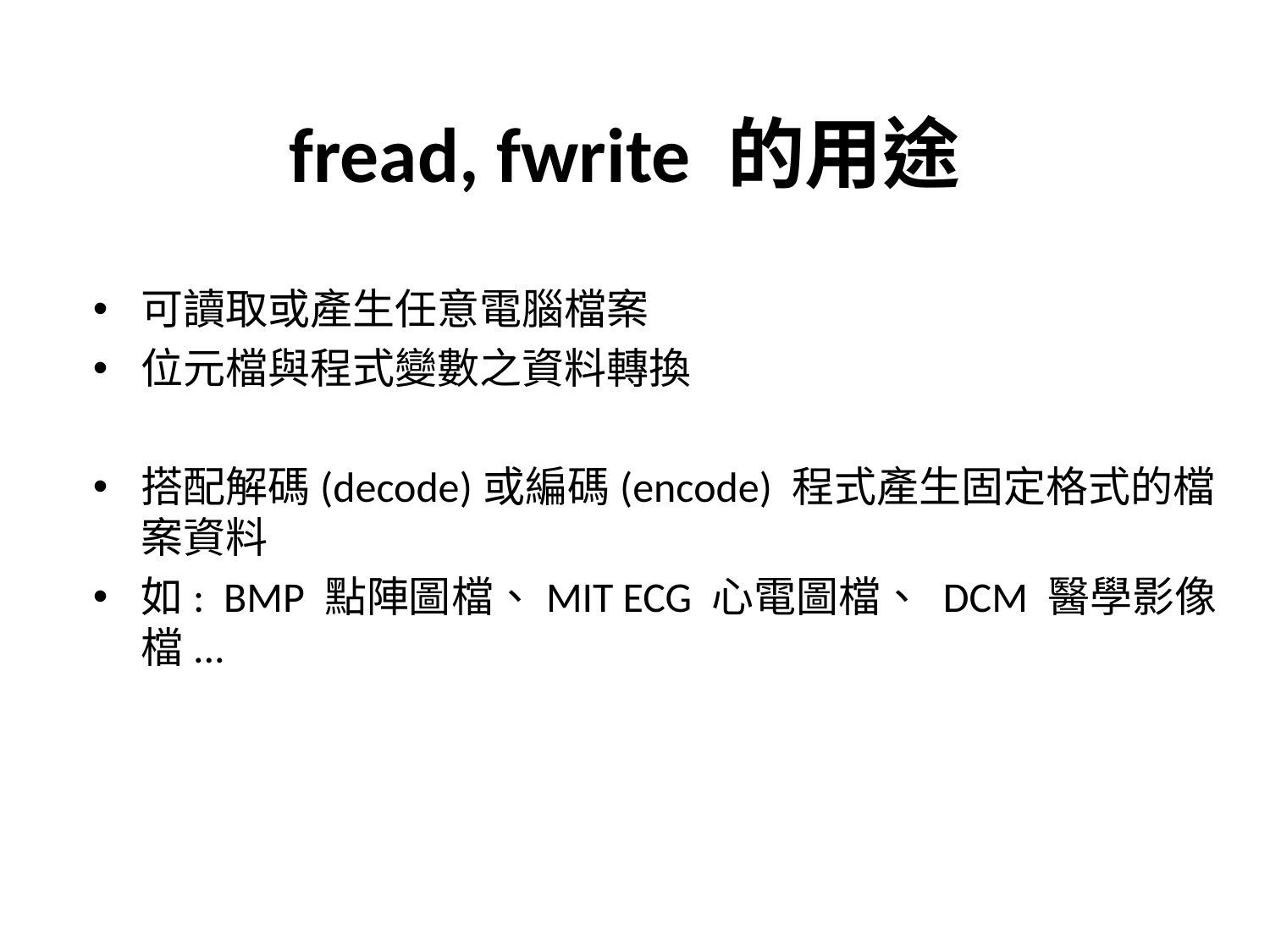

fread, fwrite 的用途
可讀取或產生任意電腦檔案
位元檔與程式變數之資料轉換

搭配解碼(decode)或編碼(encode) 程式產生固定格式的檔案資料
如:  BMP 點陣圖檔、MIT ECG 心電圖檔、 DCM 醫學影像檔...